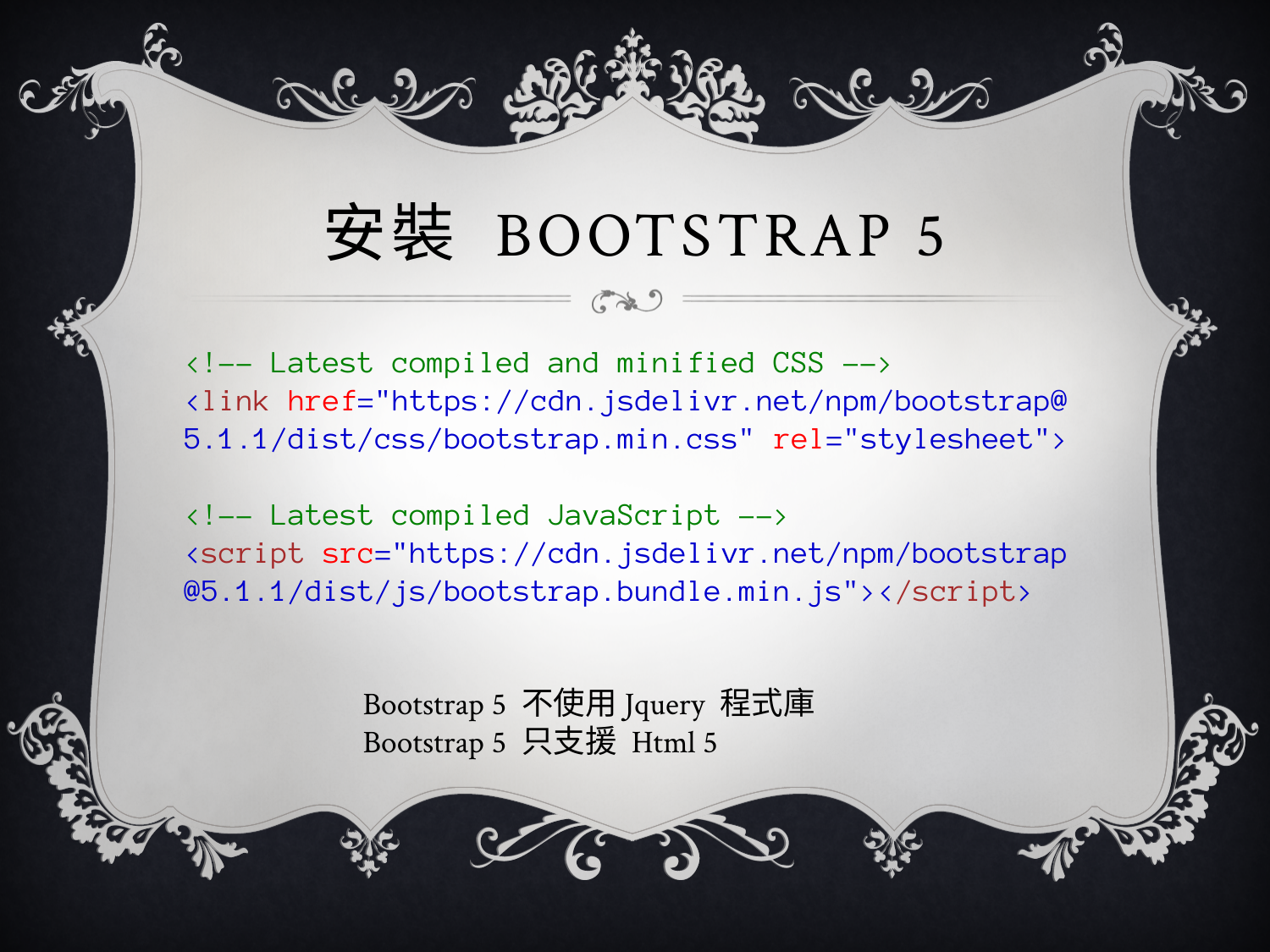

# 安裝 Bootstrap 5
<!-- Latest compiled and minified CSS -->
<link href="https://cdn.jsdelivr.net/npm/bootstrap@5.1.1/dist/css/bootstrap.min.css" rel="stylesheet">
<!-- Latest compiled JavaScript -->
<script src="https://cdn.jsdelivr.net/npm/bootstrap@5.1.1/dist/js/bootstrap.bundle.min.js"></script>
Bootstrap 5 不使用Jquery 程式庫
Bootstrap 5 只支援 Html 5